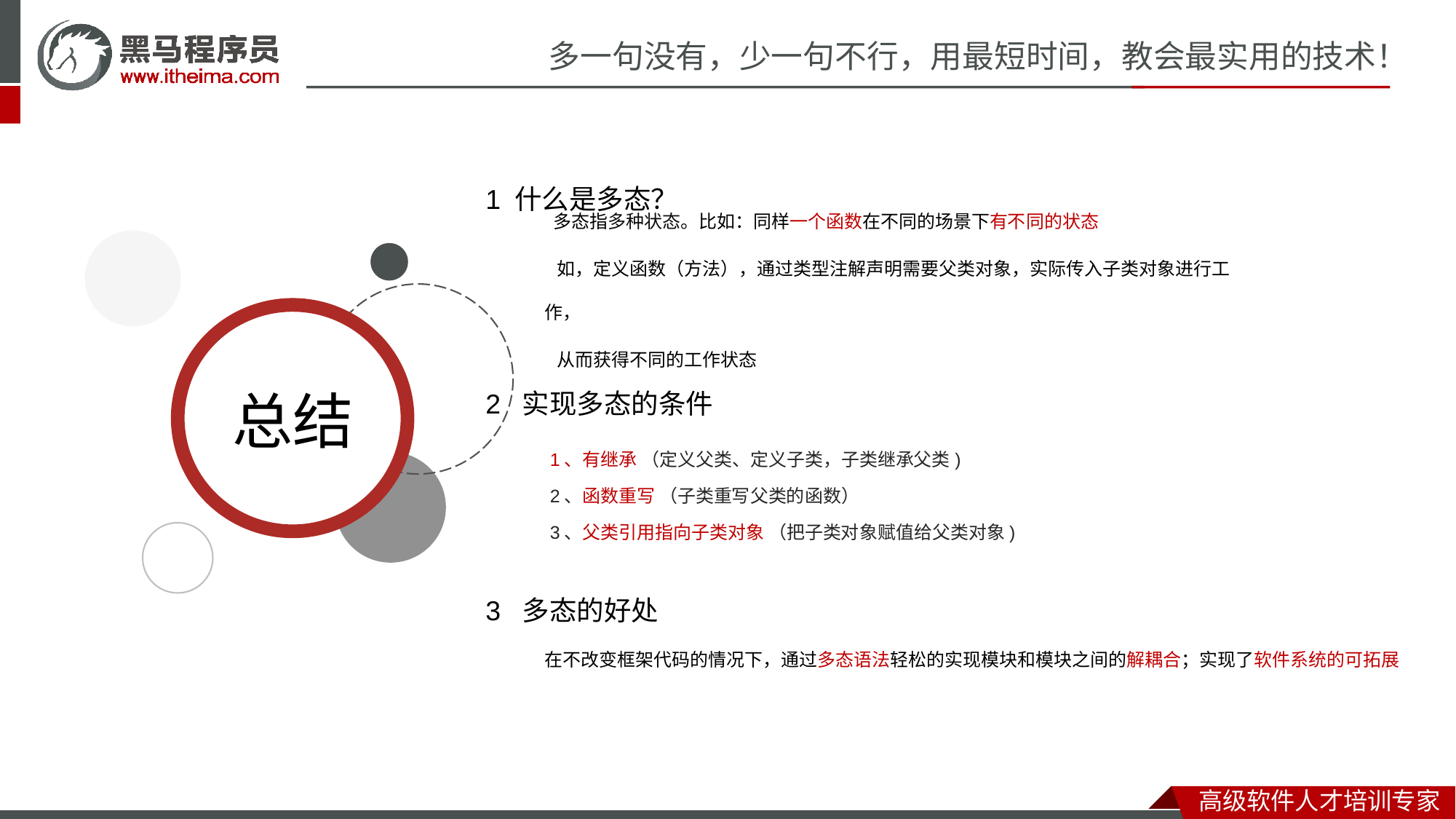

1 什么是多态？
 多态指多种状态。比如：同样一个函数在不同的场景下有不同的状态
  如，定义函数（方法），通过类型注解声明需要父类对象，实际传入子类对象进行工作，
  从而获得不同的工作状态
2  实现多态的条件
 1、有继承 （定义父类、定义子类，子类继承父类)
 2、函数重写 （子类重写父类的函数）
 3、父类引用指向子类对象 （把子类对象赋值给父类对象)
3  多态的好处
在不改变框架代码的情况下，通过多态语法轻松的实现模块和模块之间的解耦合；实现了软件系统的可拓展